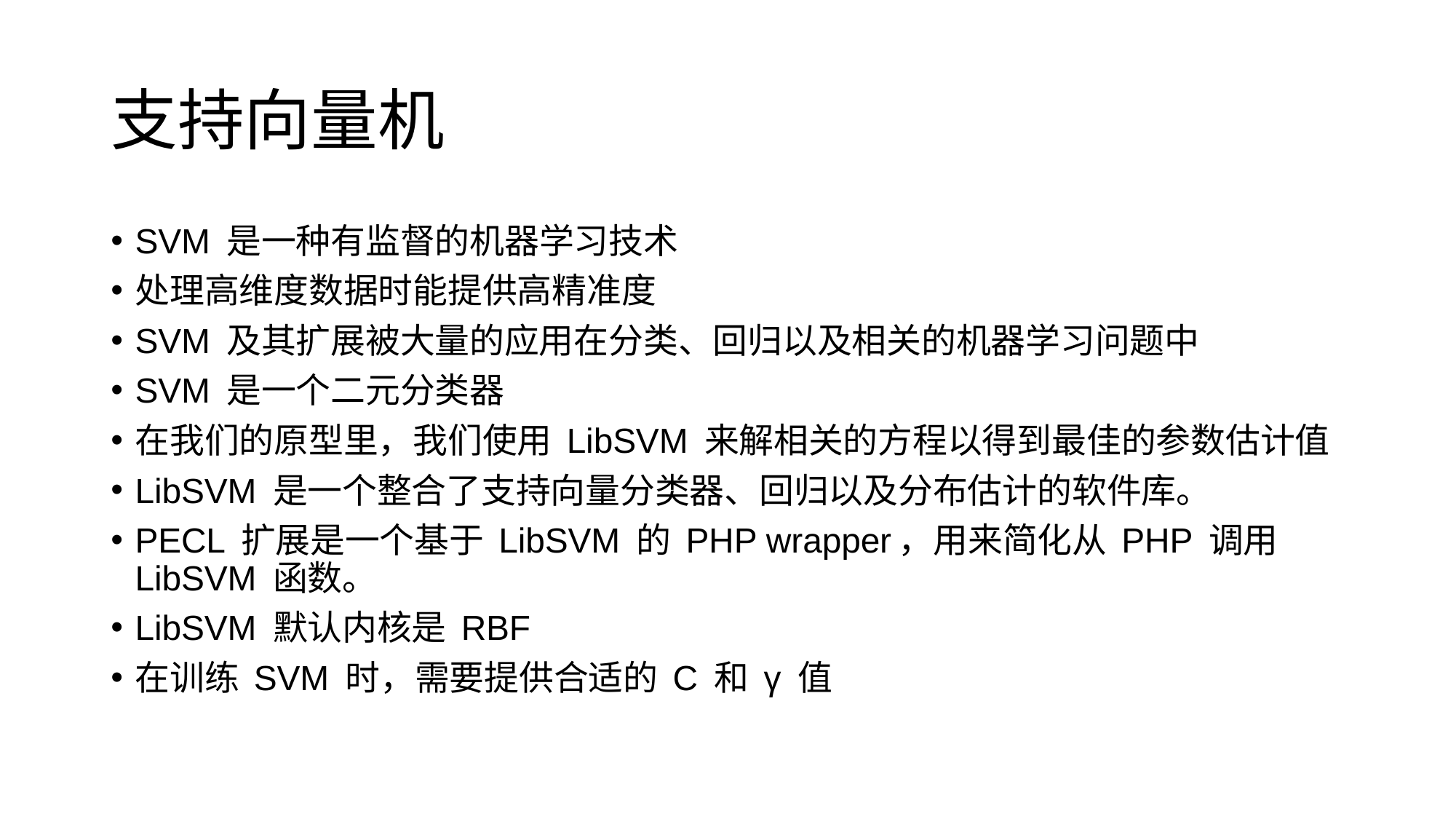

# 支持向量机
SVM 是一种有监督的机器学习技术
处理高维度数据时能提供高精准度
SVM 及其扩展被大量的应用在分类、回归以及相关的机器学习问题中
SVM 是一个二元分类器
在我们的原型里，我们使用 LibSVM 来解相关的方程以得到最佳的参数估计值
LibSVM 是一个整合了支持向量分类器、回归以及分布估计的软件库。
PECL 扩展是一个基于 LibSVM 的 PHP wrapper，用来简化从 PHP 调用 LibSVM 函数。
LibSVM 默认内核是 RBF
在训练 SVM 时，需要提供合适的 C 和 γ 值